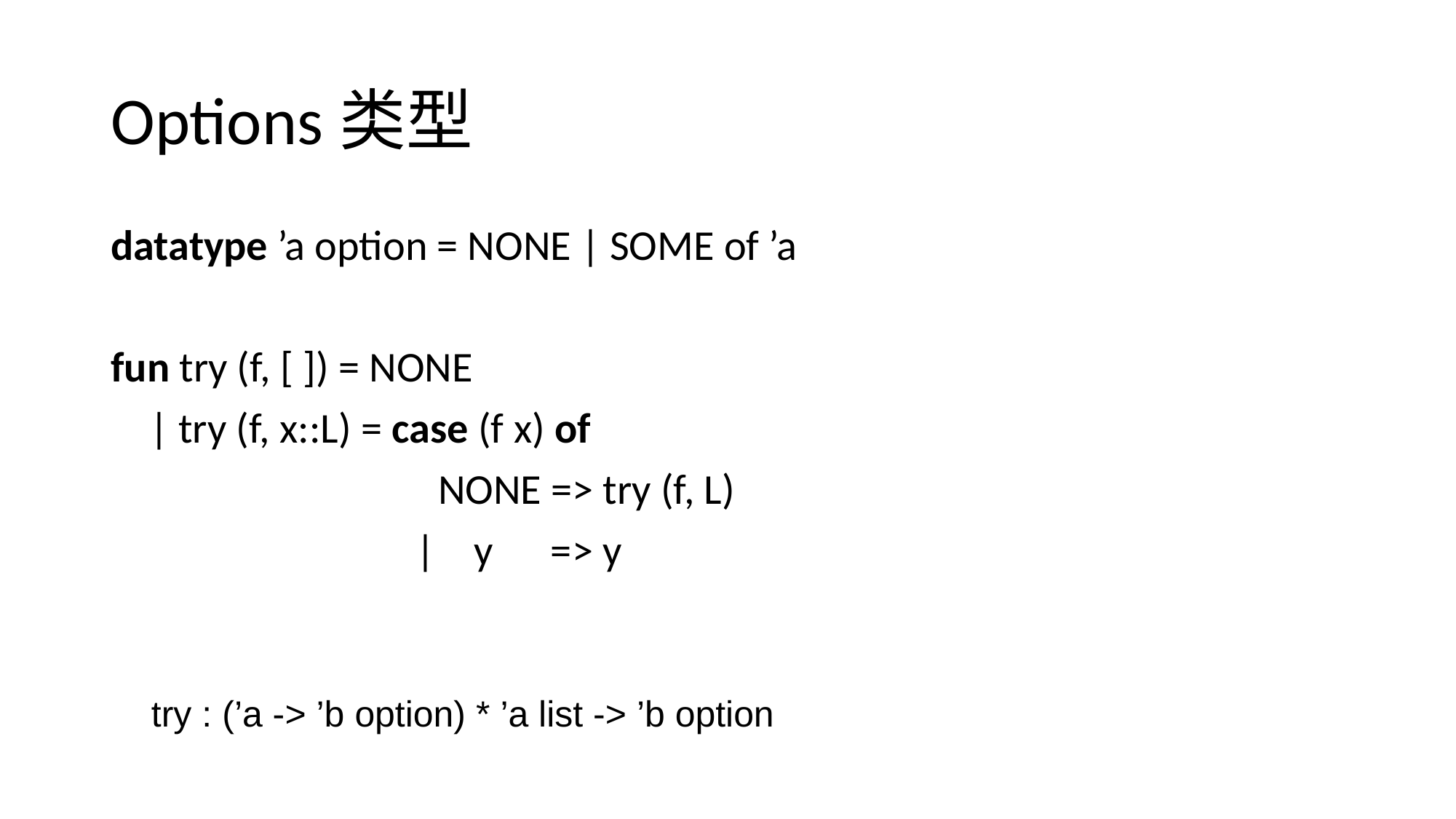

# Options类型
datatype ’a option = NONE | SOME of ’a

fun try (f, [ ]) = NONE
    | try (f, x::L) = case (f x) of
  			NONE => try (f, L)
		         |    y      => y
try : (’a -> ’b option) * ’a list -> ’b option